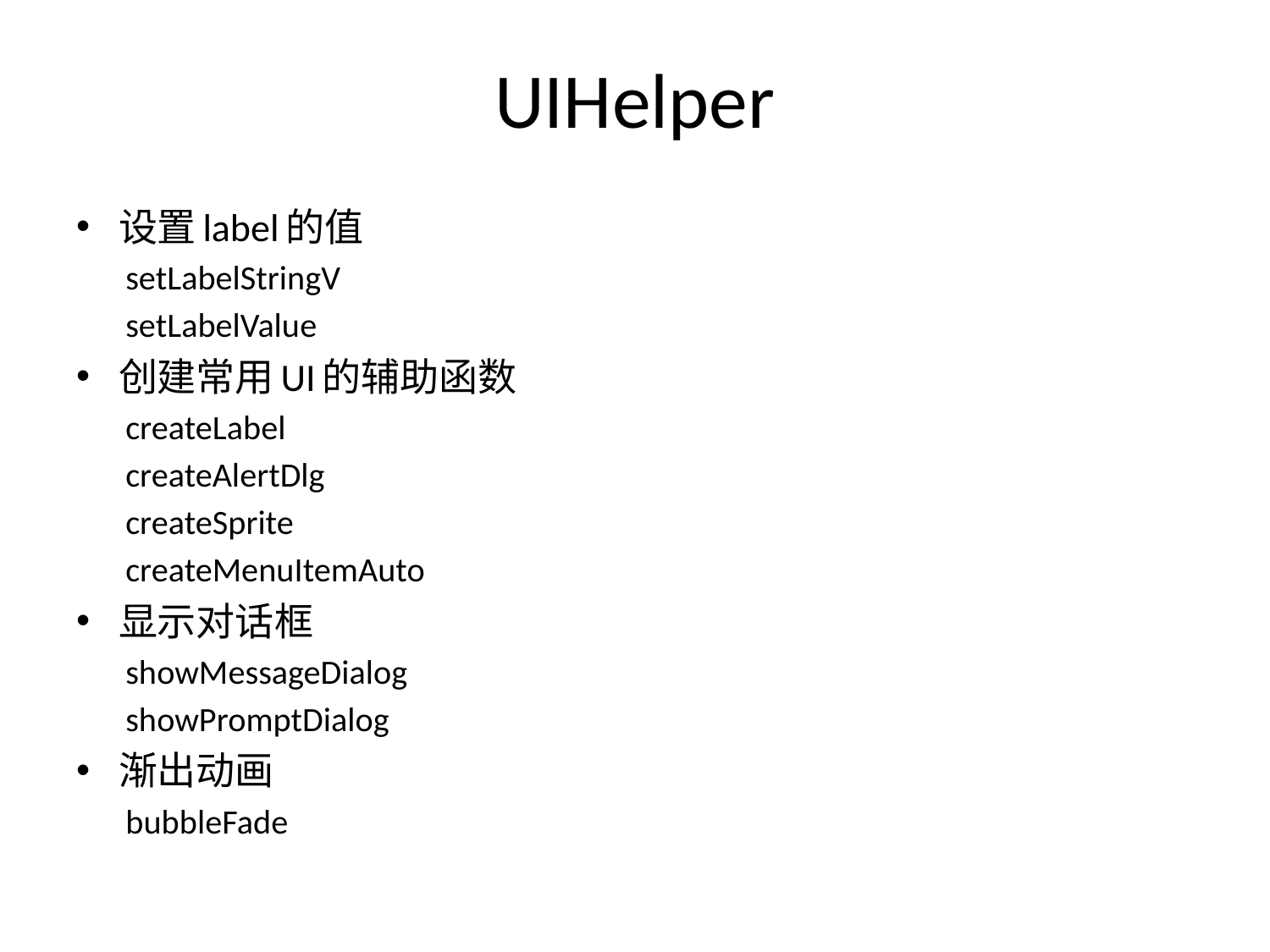

# UIHelper
设置label的值
setLabelStringV
setLabelValue
创建常用UI的辅助函数
createLabel
createAlertDlg
createSprite
createMenuItemAuto
显示对话框
showMessageDialog
showPromptDialog
渐出动画
bubbleFade